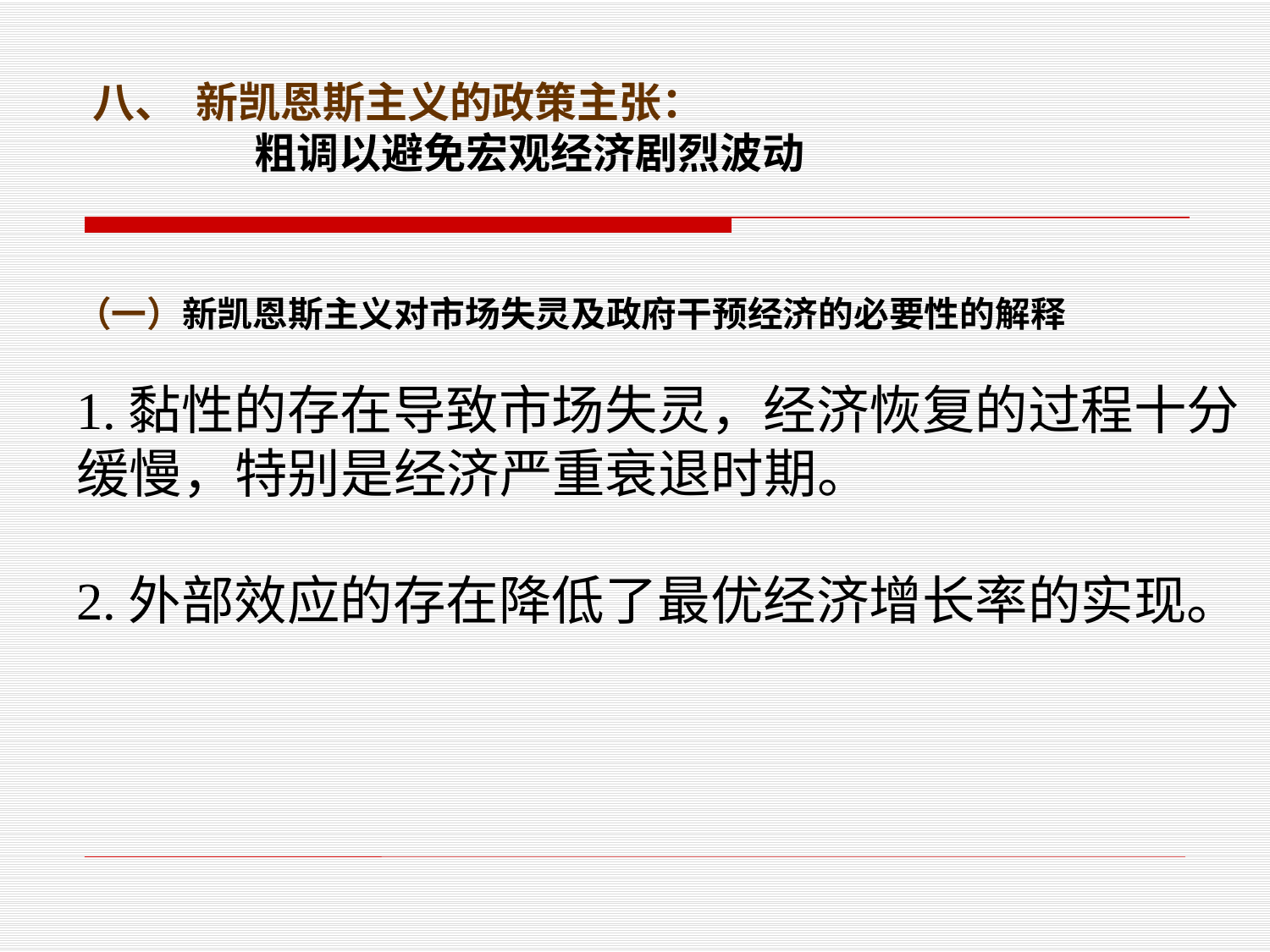

八、  新凯恩斯主义的政策主张：
                 粗调以避免宏观经济剧烈波动

（一）新凯恩斯主义对市场失灵及政府干预经济的必要性的解释

1.黏性的存在导致市场失灵，经济恢复的过程十分缓慢，特别是经济严重衰退时期。

2.外部效应的存在降低了最优经济增长率的实现。